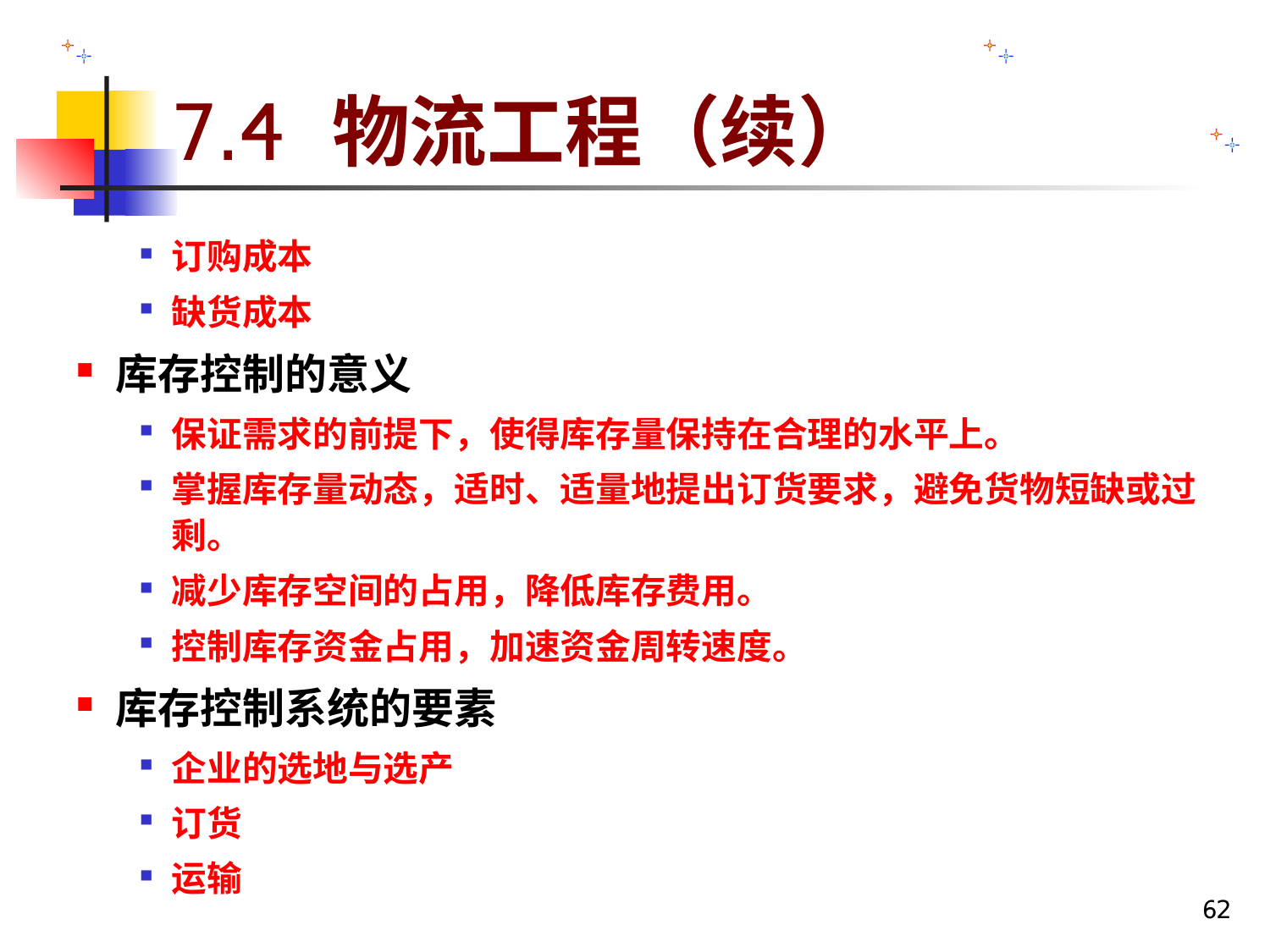

# 7.4 物流工程（续）
订购成本
缺货成本
库存控制的意义
保证需求的前提下，使得库存量保持在合理的水平上。
掌握库存量动态，适时、适量地提出订货要求，避免货物短缺或过剩。
减少库存空间的占用，降低库存费用。
控制库存资金占用，加速资金周转速度。
库存控制系统的要素
企业的选地与选产
订货
运输
62